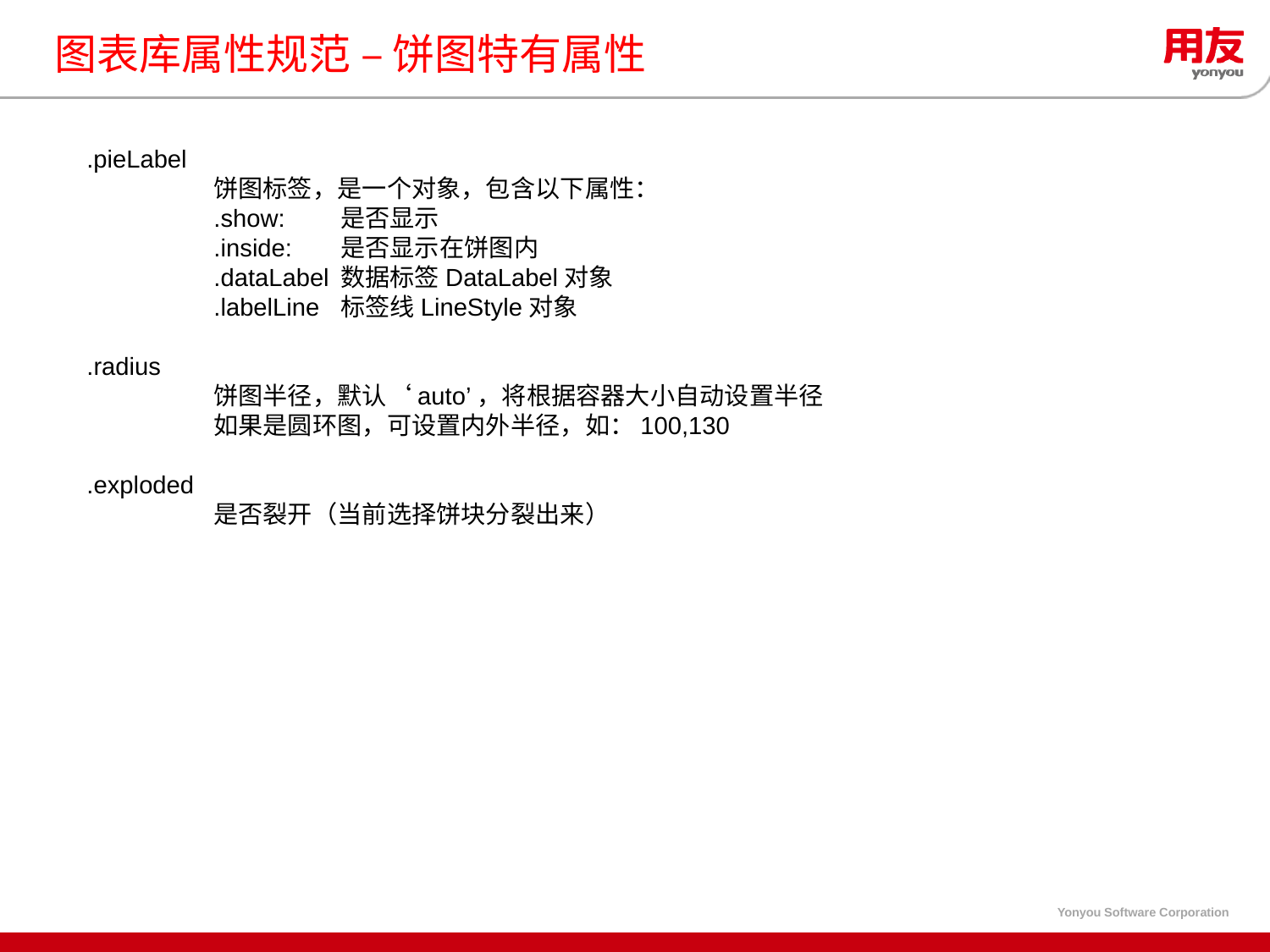

# 图表库属性规范 – 饼图特有属性
.pieLabel
	饼图标签，是一个对象，包含以下属性：
	.show:	是否显示
 	.inside: 	是否显示在饼图内
	.dataLabel	数据标签DataLabel对象
	.labelLine	标签线LineStyle对象

.radius
	饼图半径，默认‘auto’，将根据容器大小自动设置半径
	如果是圆环图，可设置内外半径，如：100,130

.exploded
	是否裂开（当前选择饼块分裂出来）